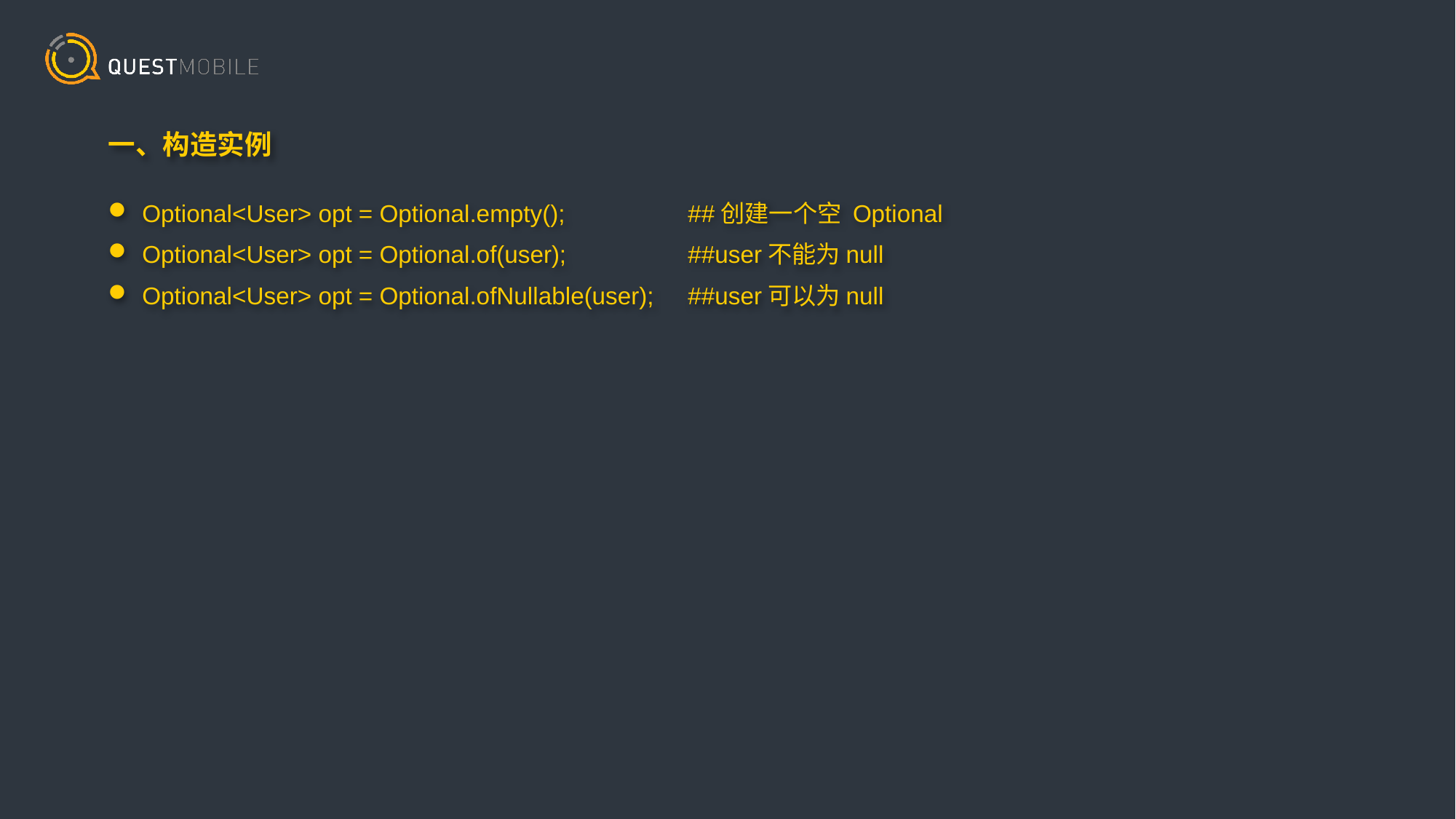

一、构造实例

Optional<User> opt = Optional.empty();		##创建一个空 Optional
Optional<User> opt = Optional.of(user);		##user不能为null
Optional<User> opt = Optional.ofNullable(user);	##user可以为null